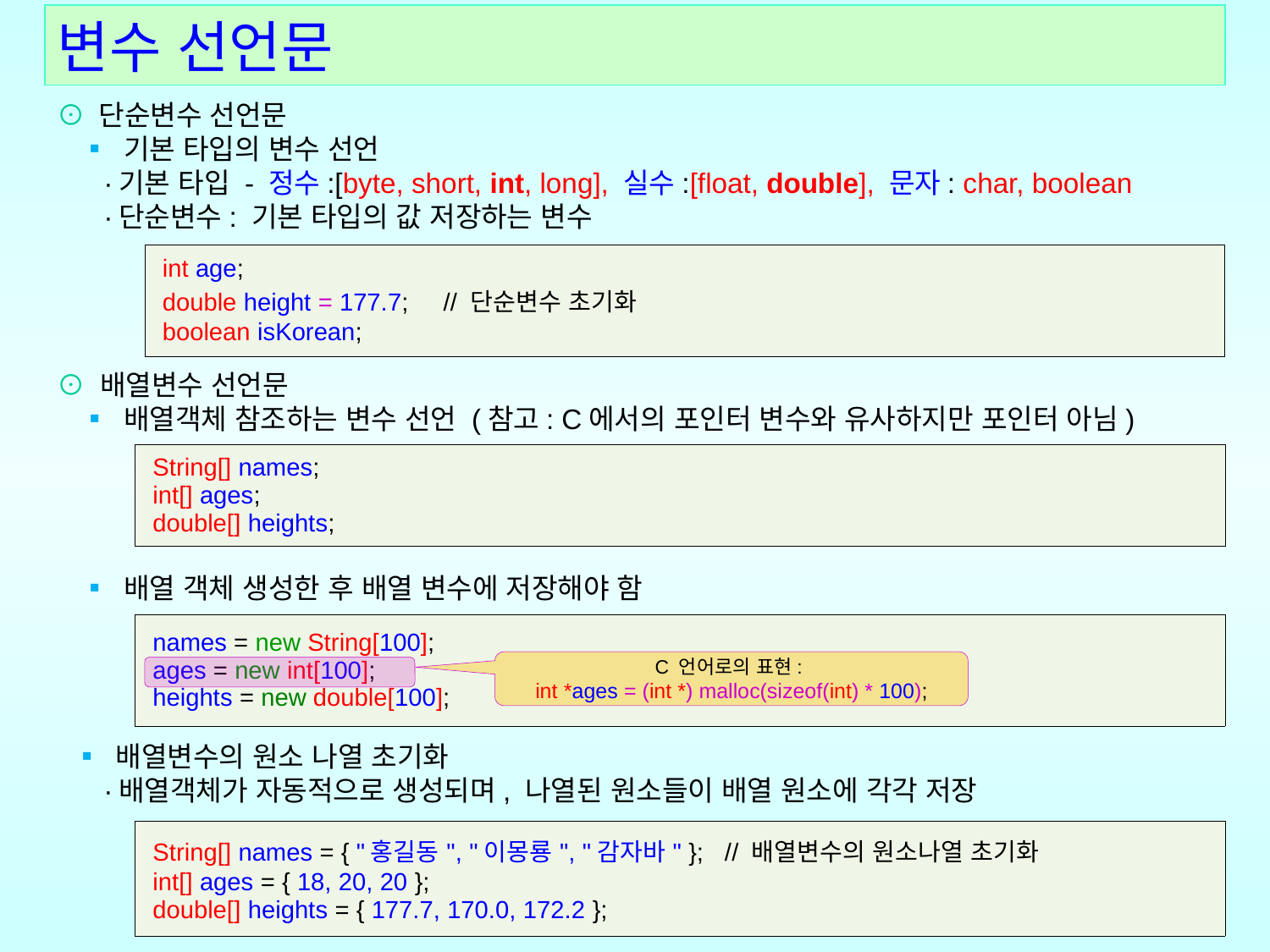

변수 선언문
⊙ 단순변수 선언문
   ▪ 기본 타입의 변수 선언
      ∙기본 타입 - 정수:[byte, short, int, long], 실수:[float, double], 문자: char, boolean
      ∙단순변수: 기본 타입의 값 저장하는 변수

⊙ 배열변수 선언문
   ▪ 배열객체 참조하는 변수 선언 (참고: C에서의 포인터 변수와 유사하지만 포인터 아님)

   ▪ 배열 객체 생성한 후 배열 변수에 저장해야 함

  ▪ 배열변수의 원소 나열 초기화
      ∙배열객체가 자동적으로 생성되며, 나열된 원소들이 배열 원소에 각각 저장
| int age; double height = 177.7; // 단순변수 초기화 boolean isKorean; |
| --- |
| String[] names; int[] ages; double[] heights; |
| --- |
| names = new String[100]; ages = new int[100]; heights = new double[100]; |
| --- |
C 언어로의 표현:
int *ages = (int *) malloc(sizeof(int) * 100);

| String[] names = { "홍길동", "이몽룡", "감자바" }; // 배열변수의 원소나열 초기화 int[] ages = { 18, 20, 20 }; double[] heights = { 177.7, 170.0, 172.2 }; |
| --- |